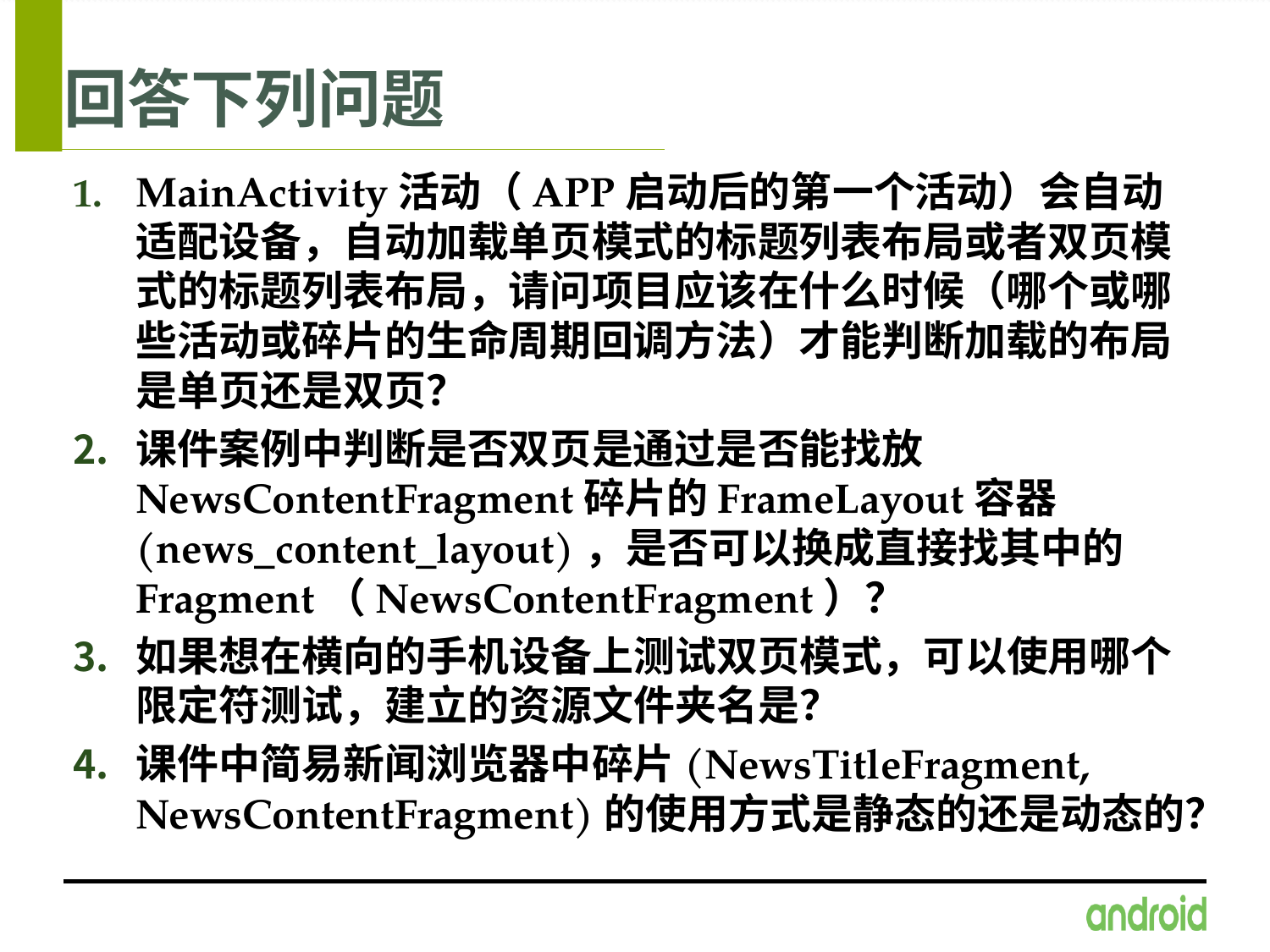

# 回答下列问题
MainActivity活动（APP启动后的第一个活动）会自动适配设备，自动加载单页模式的标题列表布局或者双页模式的标题列表布局，请问项目应该在什么时候（哪个或哪些活动或碎片的生命周期回调方法）才能判断加载的布局是单页还是双页？
课件案例中判断是否双页是通过是否能找放NewsContentFragment碎片的FrameLayout容器(news_content_layout)，是否可以换成直接找其中的Fragment（NewsContentFragment）？
如果想在横向的手机设备上测试双页模式，可以使用哪个限定符测试，建立的资源文件夹名是？
课件中简易新闻浏览器中碎片(NewsTitleFragment, NewsContentFragment)的使用方式是静态的还是动态的？